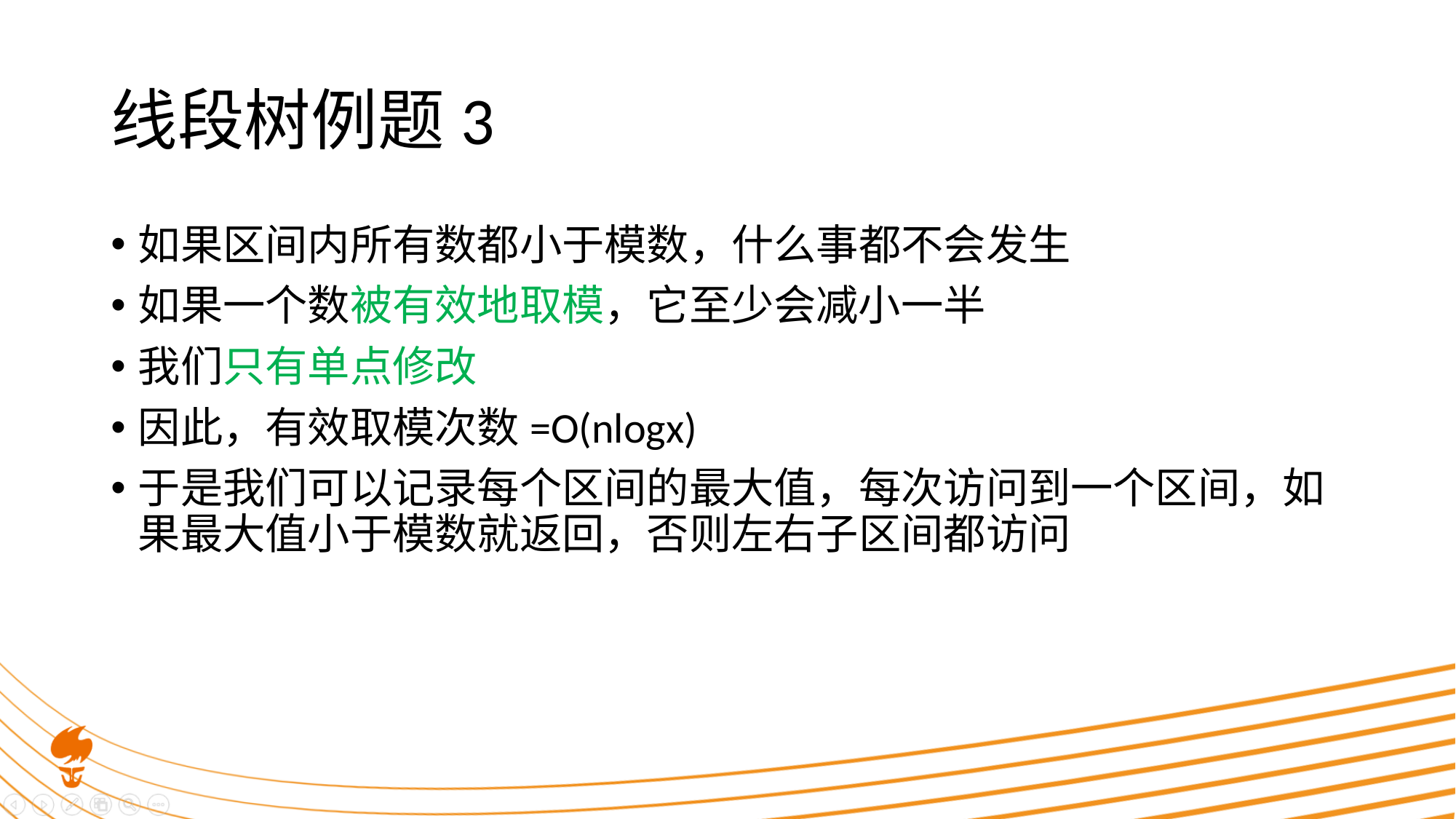

# 线段树例题3
如果区间内所有数都小于模数，什么事都不会发生
如果一个数被有效地取模，它至少会减小一半
我们只有单点修改
因此，有效取模次数=O(nlogx)
于是我们可以记录每个区间的最大值，每次访问到一个区间，如果最大值小于模数就返回，否则左右子区间都访问